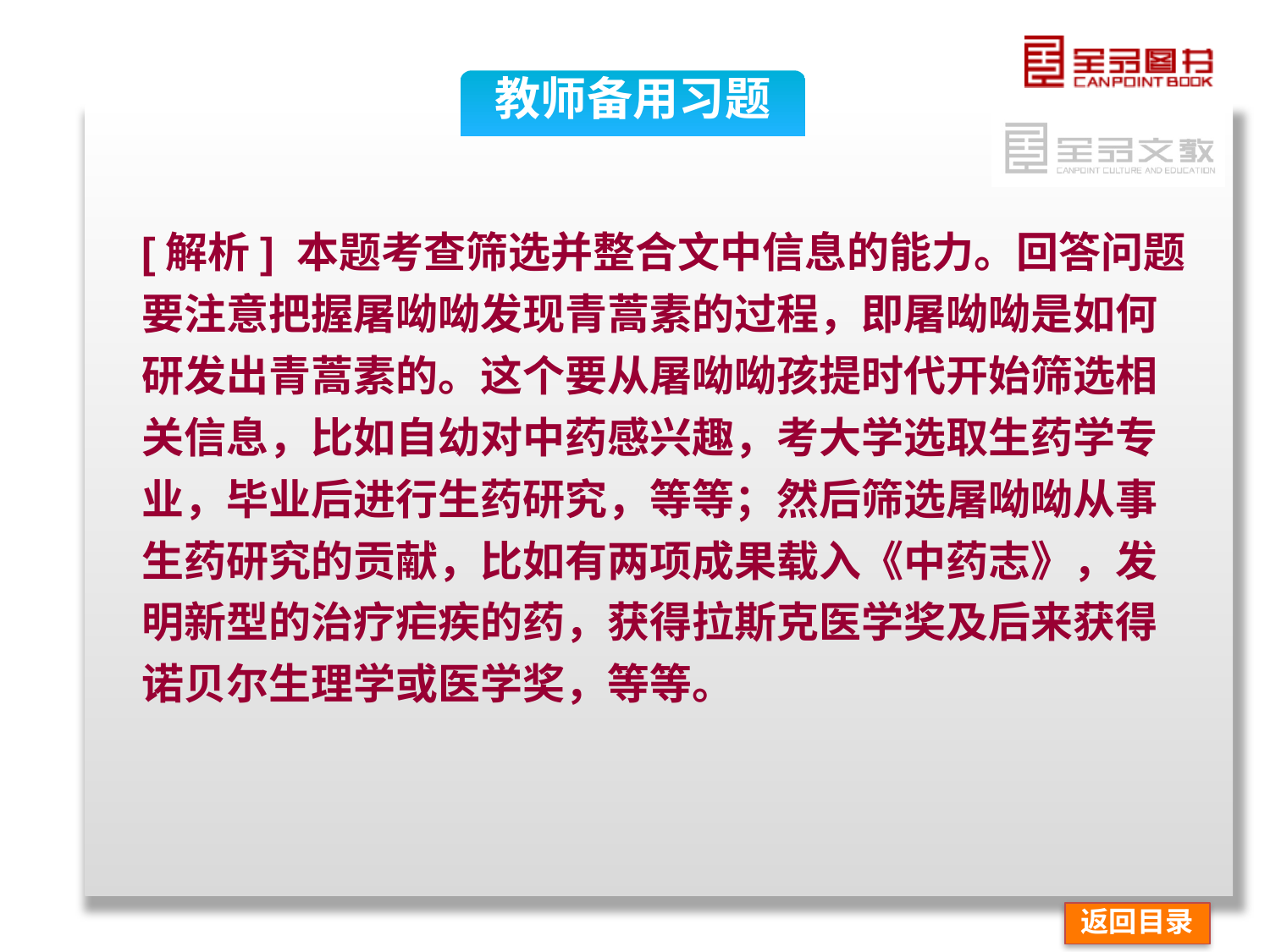

教师备用习题
[解析] 本题考查筛选并整合文中信息的能力。回答问题要注意把握屠呦呦发现青蒿素的过程，即屠呦呦是如何研发出青蒿素的。这个要从屠呦呦孩提时代开始筛选相关信息，比如自幼对中药感兴趣，考大学选取生药学专业，毕业后进行生药研究，等等；然后筛选屠呦呦从事生药研究的贡献，比如有两项成果载入《中药志》，发明新型的治疗疟疾的药，获得拉斯克医学奖及后来获得诺贝尔生理学或医学奖，等等。
返回目录